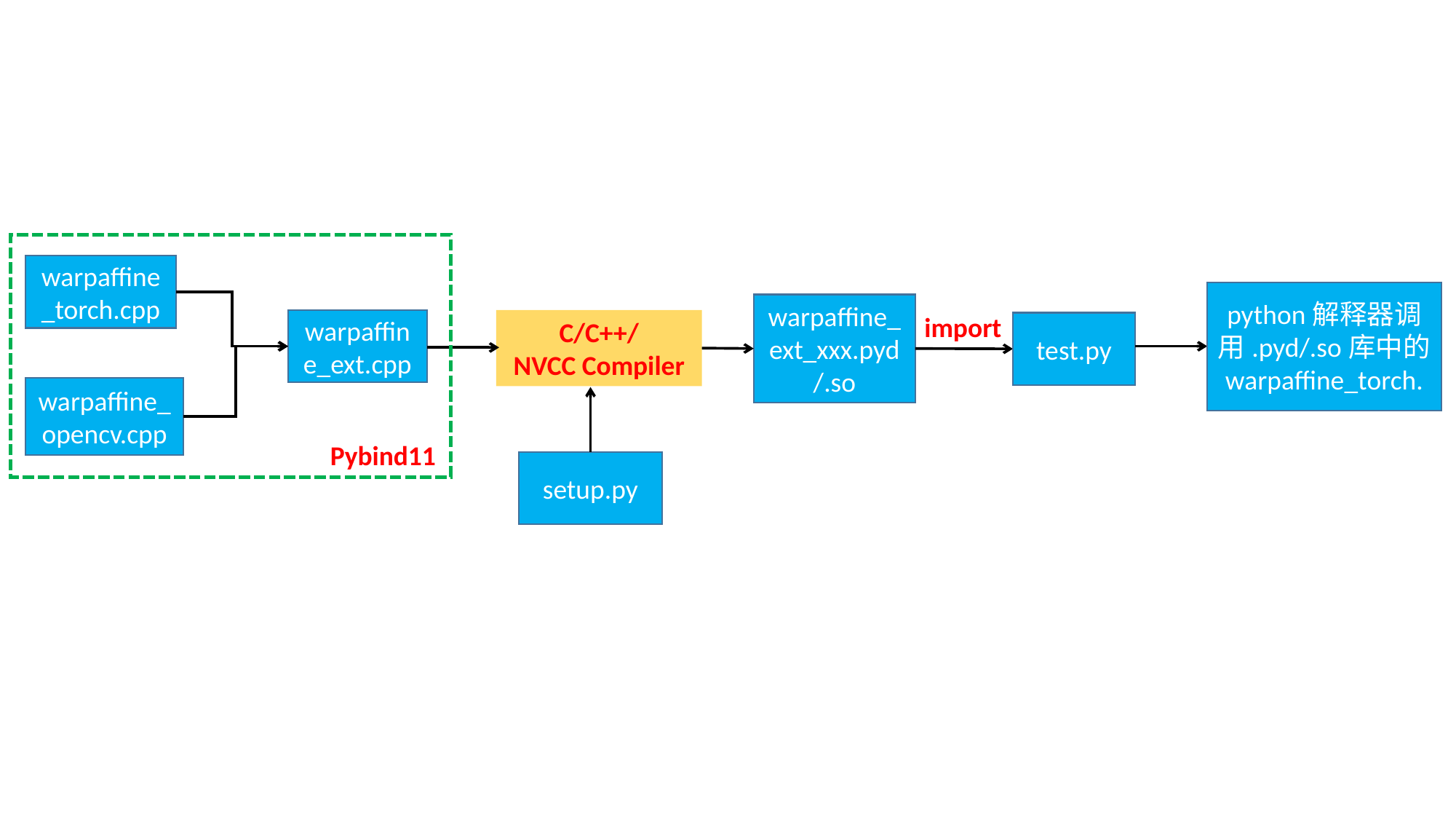

warpaffine_torch.cpp
python解释器调用.pyd/.so库中的warpaffine_torch.
warpaffine_ext_xxx.pyd/.so
import
C/C++/
NVCC Compiler
warpaffine_ext.cpp
test.py
warpaffine_opencv.cpp
Pybind11
setup.py